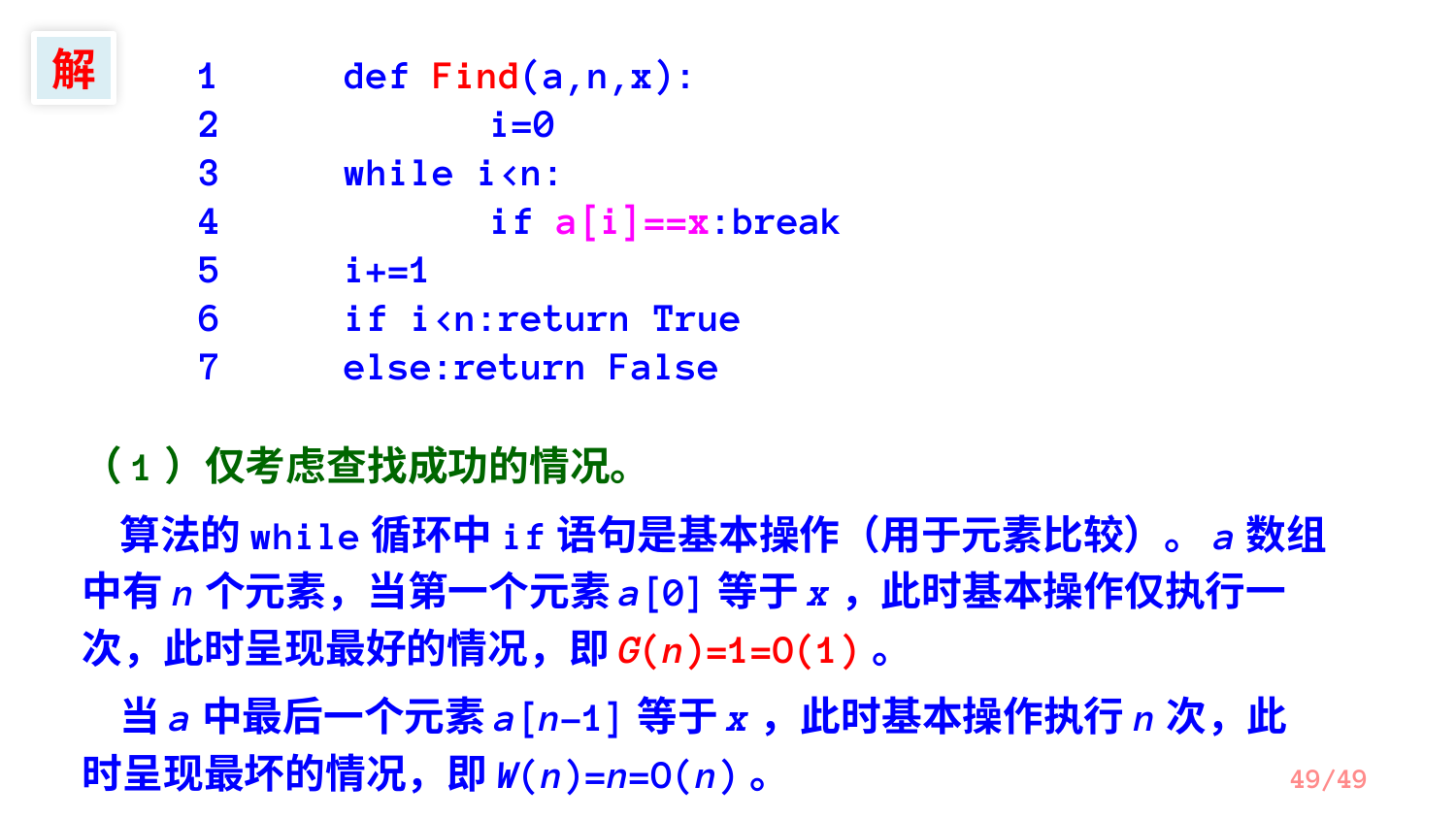

1	def Find(a,n,x):
2 		i=0
3  	while i<n:
4    		if a[i]==x:break
5     	i+=1
6  	if i<n:return True
7  	else:return False
解
（1）仅考虑查找成功的情况。
   算法的while循环中if语句是基本操作（用于元素比较）。a数组中有n个元素，当第一个元素a[0]等于x，此时基本操作仅执行一次，此时呈现最好的情况，即G(n)=1=O(1)。
   当a中最后一个元素a[n-1]等于x，此时基本操作执行n次，此时呈现最坏的情况，即W(n)=n=O(n)。
49/49